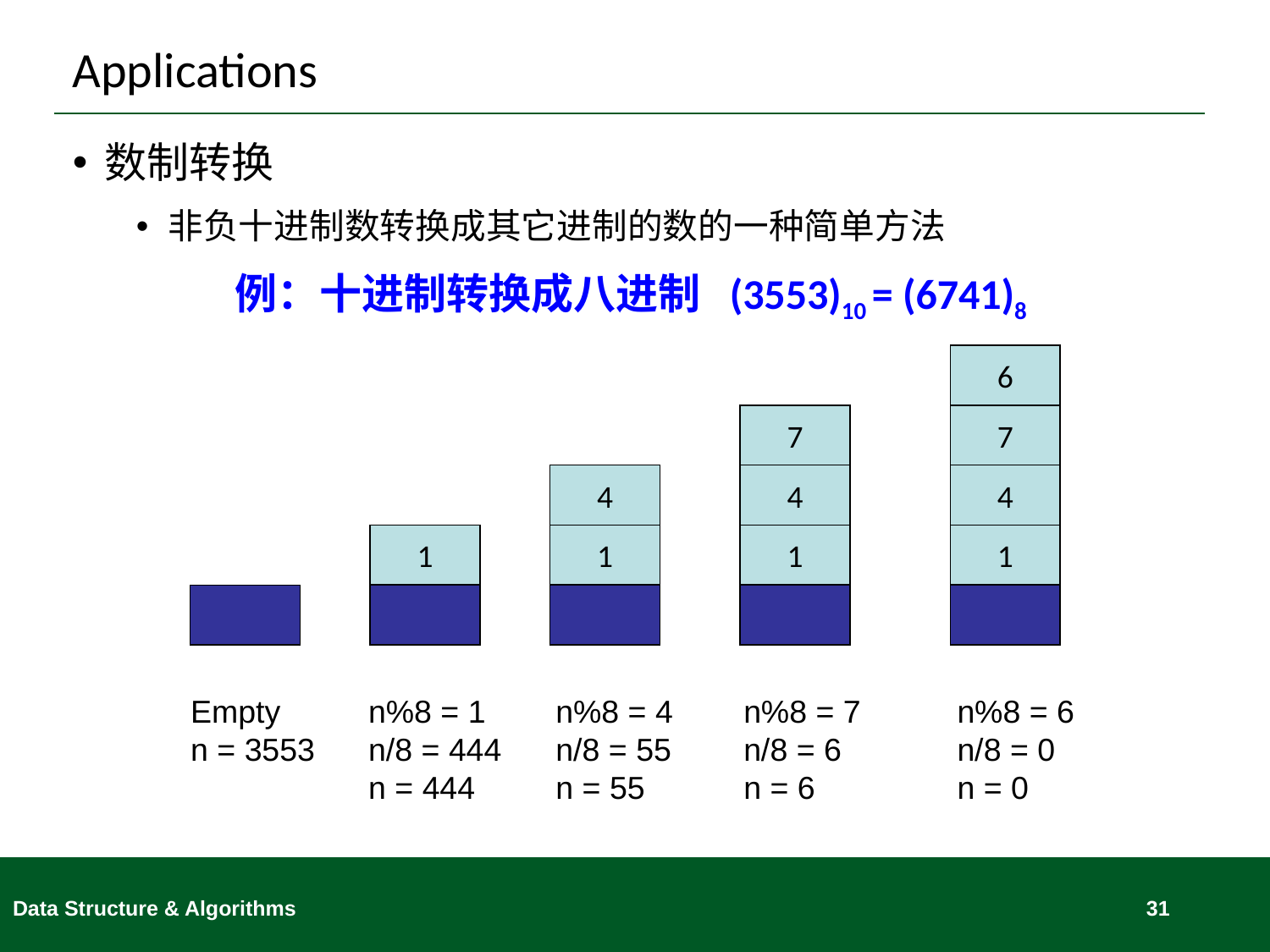

# Applications
数制转换
非负十进制数转换成其它进制的数的一种简单方法
例：十进制转换成八进制  (3553)10 = (6741)8
6
7
7
4
4
4
1
1
1
1

Empty
n = 3553
n%8 = 1
n/8 = 444
n = 444
n%8 = 4
n/8 = 55
n = 55
n%8 = 7
n/8 = 6
n = 6
n%8 = 6
n/8 = 0
n = 0
Data Structure & Algorithms
31